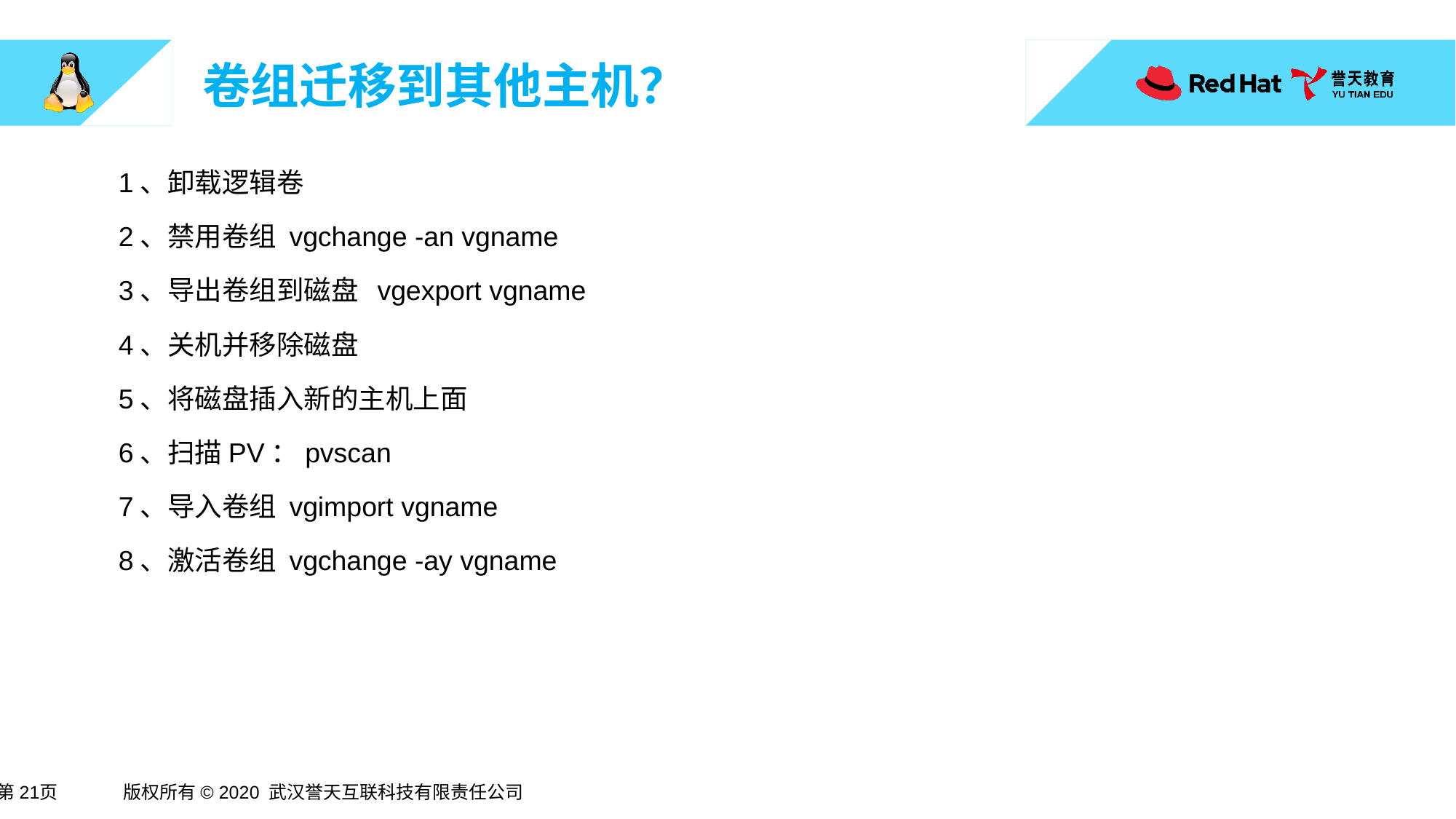

# 卷组迁移到其他主机？
1、卸载逻辑卷
2、禁用卷组 vgchange -an vgname
3、导出卷组到磁盘  vgexport vgname
4、关机并移除磁盘
5、将磁盘插入新的主机上面
6、扫描PV：pvscan
7、导入卷组 vgimport vgname
8、激活卷组 vgchange -ay vgname